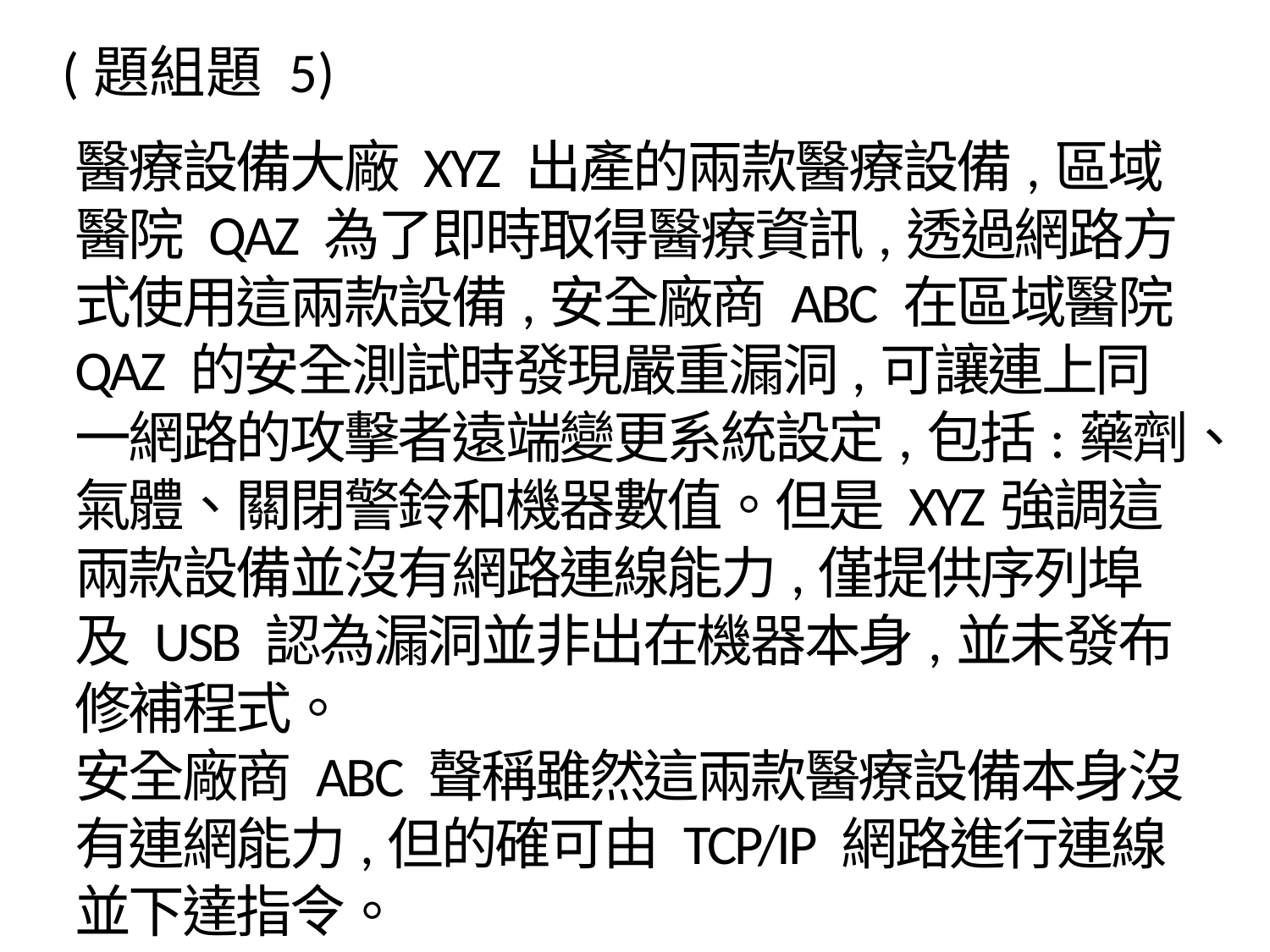

(題組題 5)
醫療設備大廠 XYZ 出產的兩款醫療設備,區域醫院 QAZ 為了即時取得醫療資訊,透過網路方式使用這兩款設備,安全廠商 ABC 在區域醫院 QAZ 的安全測試時發現嚴重漏洞,可讓連上同一網路的攻擊者遠端變更系統設定,包括:藥劑、氣體、關閉警鈴和機器數值。但是 XYZ強調這兩款設備並沒有網路連線能力,僅提供序列埠及 USB 認為漏洞並非出在機器本身,並未發布修補程式。
安全廠商 ABC 聲稱雖然這兩款醫療設備本身沒有連網能力,但的確可由 TCP/IP 網路進行連線並下達指令。